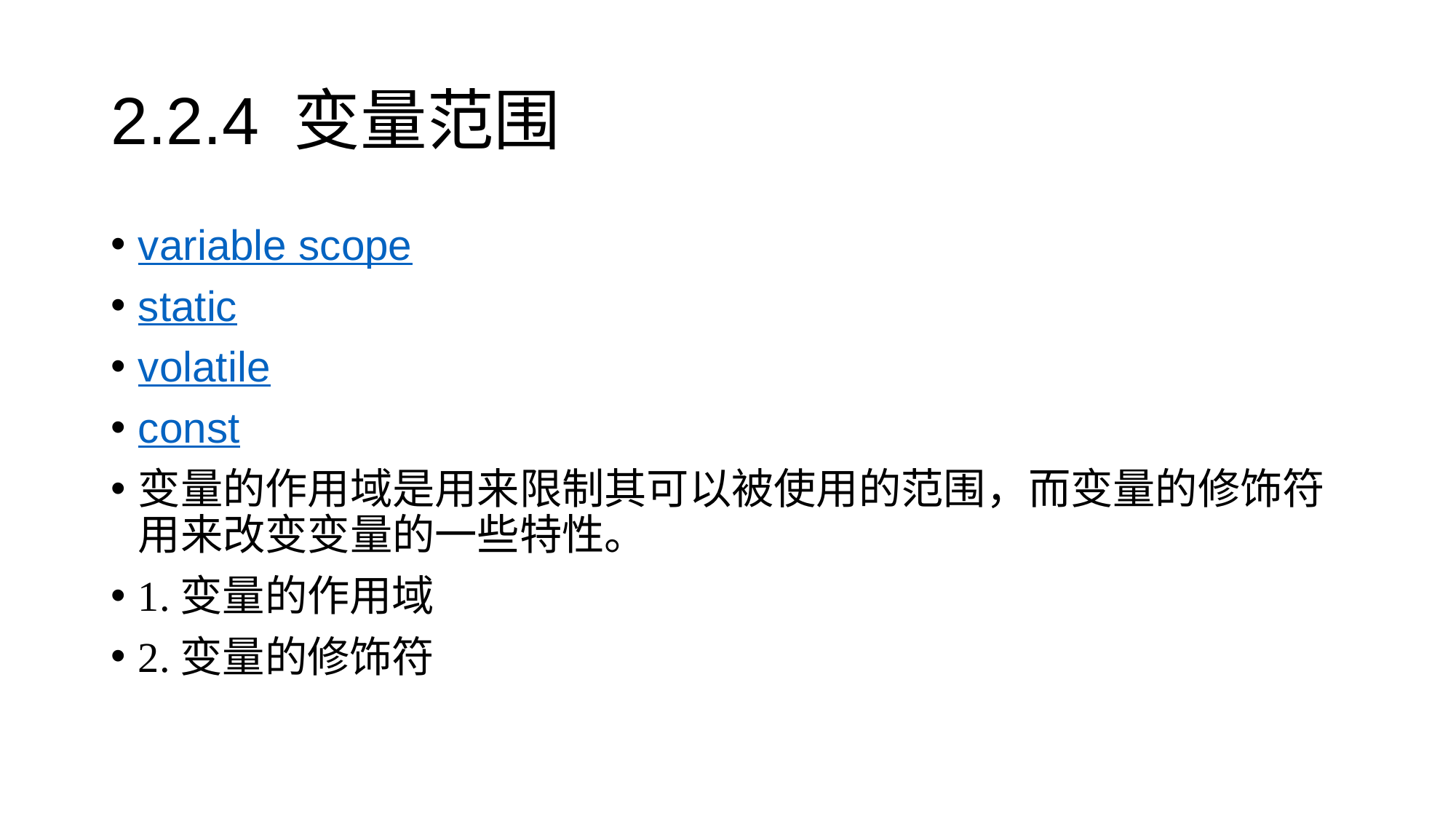

# 2.2.4 变量范围
variable scope
static
volatile
const
变量的作用域是用来限制其可以被使用的范围，而变量的修饰符用来改变变量的一些特性。
1.变量的作用域
2.变量的修饰符